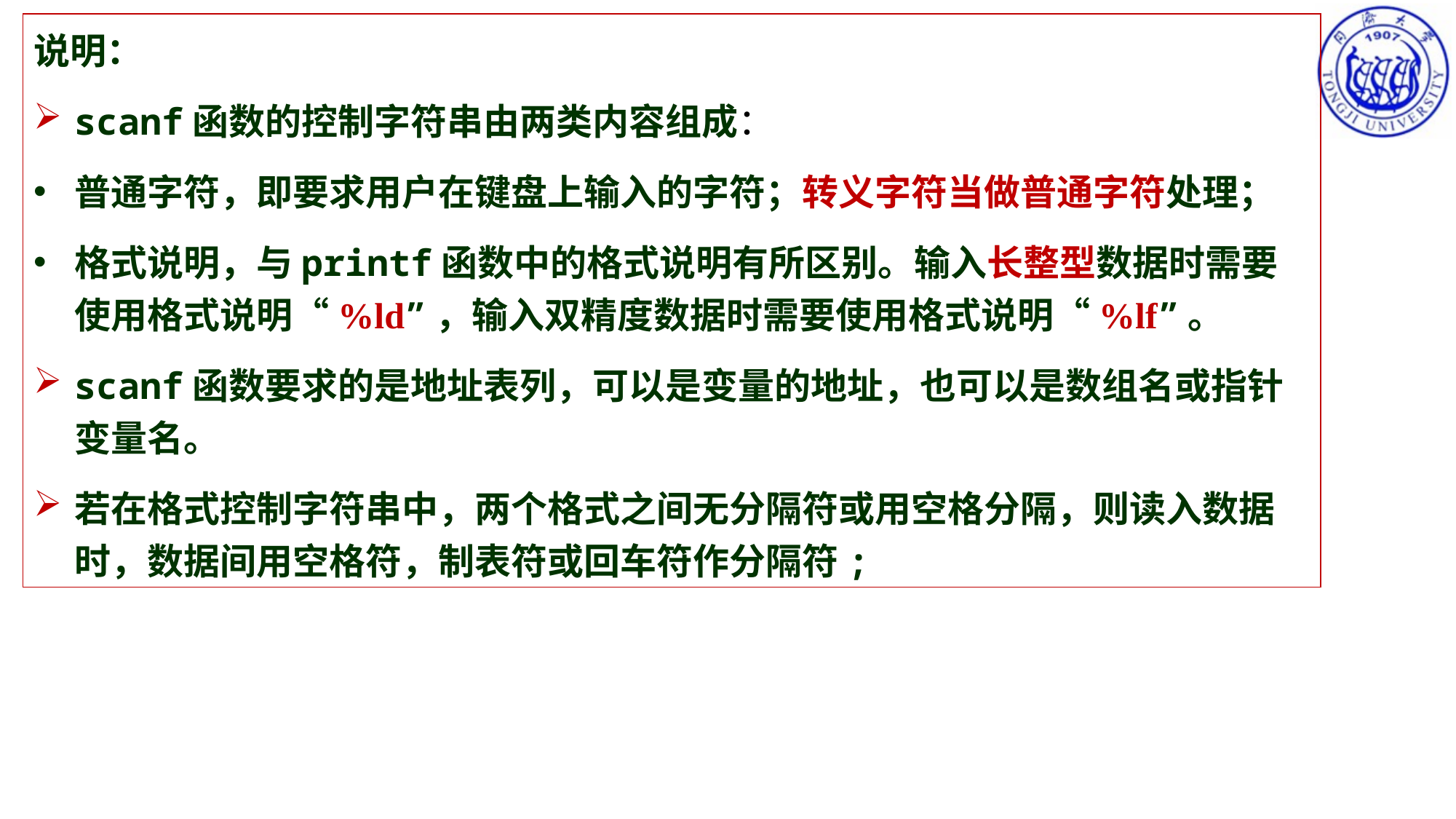

说明：
scanf函数的控制字符串由两类内容组成：
普通字符，即要求用户在键盘上输入的字符；转义字符当做普通字符处理；
格式说明，与printf函数中的格式说明有所区别。输入长整型数据时需要使用格式说明“%ld”，输入双精度数据时需要使用格式说明“%lf”。
scanf函数要求的是地址表列，可以是变量的地址，也可以是数组名或指针变量名。
若在格式控制字符串中，两个格式之间无分隔符或用空格分隔，则读入数据时，数据间用空格符，制表符或回车符作分隔符;